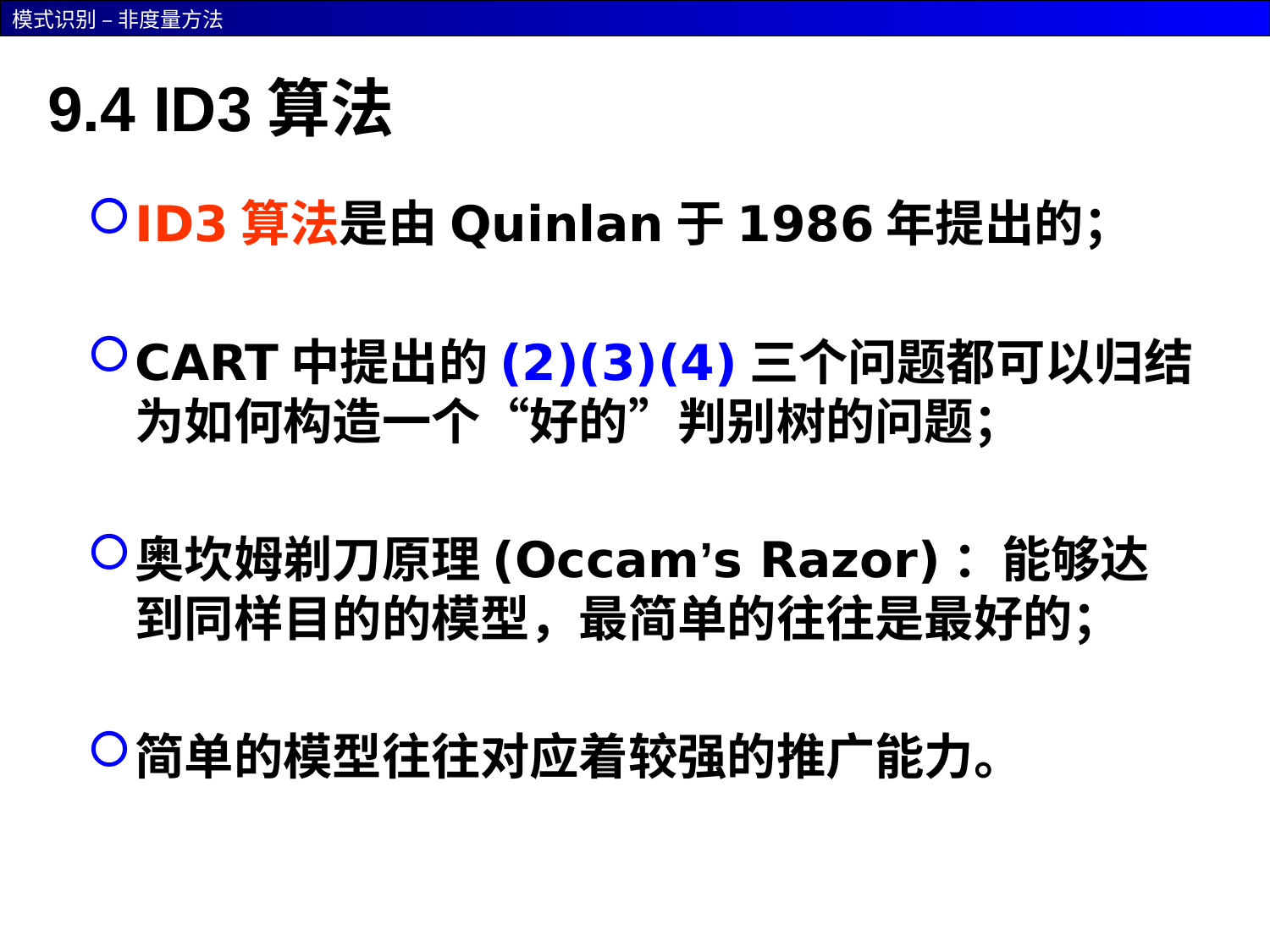

# 9.4 ID3算法
ID3算法是由Quinlan于1986年提出的；

CART中提出的(2)(3)(4)三个问题都可以归结为如何构造一个“好的”判别树的问题；

奥坎姆剃刀原理(Occam’s Razor)：能够达到同样目的的模型，最简单的往往是最好的；

简单的模型往往对应着较强的推广能力。